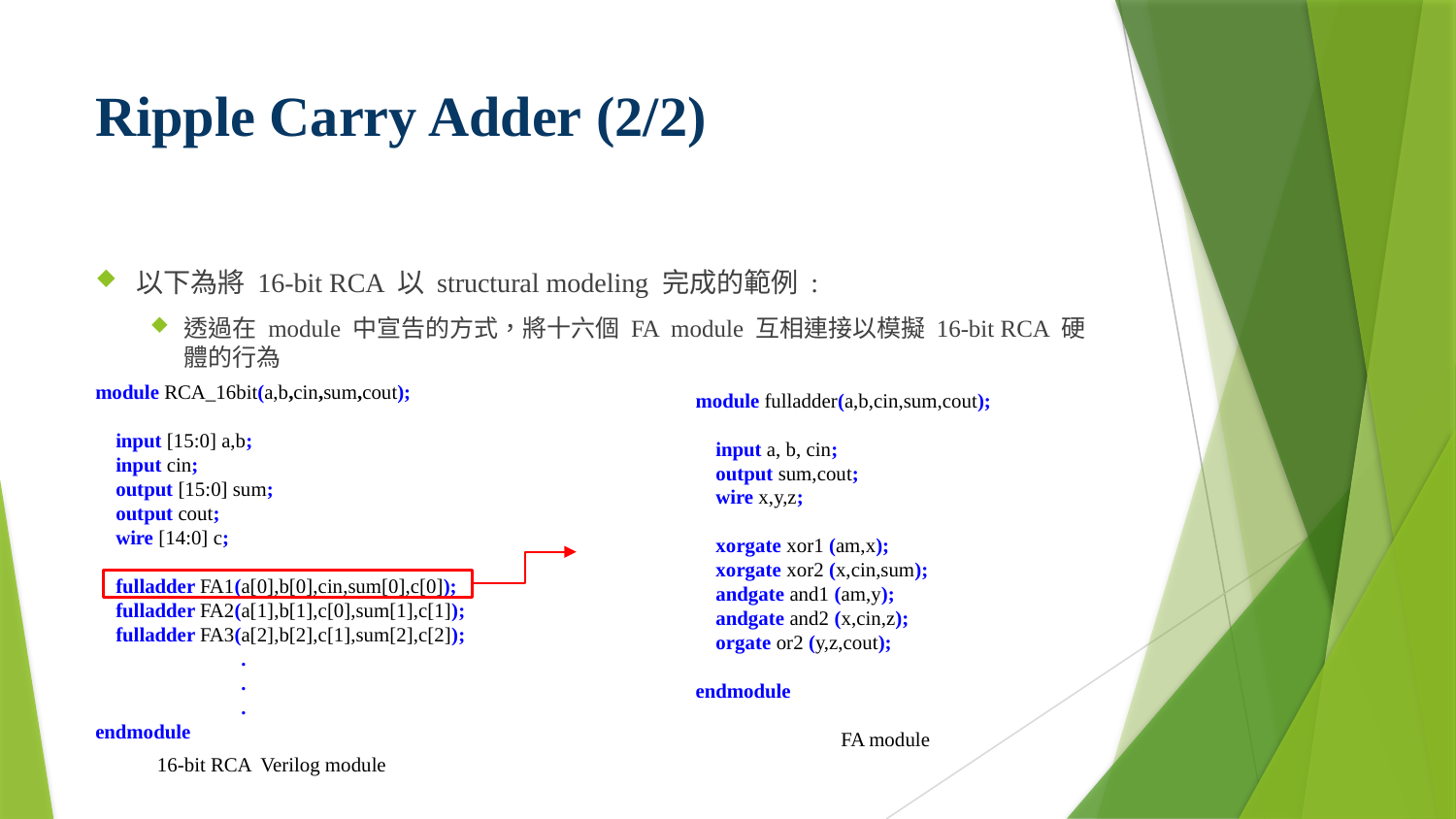

# Ripple Carry Adder (2/2)
以下為將 16-bit RCA 以 structural modeling 完成的範例 :
透過在 module 中宣告的方式，將十六個 FA  module 互相連接以模擬 16-bit RCA 硬體的行為
module RCA_16bit(a,b,cin,sum,cout);

    input [15:0] a,b;
    input cin;
    output [15:0] sum;
    output cout;
    wire [14:0] c;

    fulladder FA1(a[0],b[0],cin,sum[0],c[0]);
    fulladder FA2(a[1],b[1],c[0],sum[1],c[1]);
    fulladder FA3(a[2],b[2],c[1],sum[2],c[2]);
	.
	.
	.
endmodule
module fulladder(a,b,cin,sum,cout);

    input a, b, cin;
    output sum,cout;
    wire x,y,z;

    xorgate xor1 (am,x);
    xorgate xor2 (x,cin,sum);
    andgate and1 (am,y);
    andgate and2 (x,cin,z);
    orgate or2 (y,z,cout);

endmodule

FA module
16-bit RCA  Verilog module